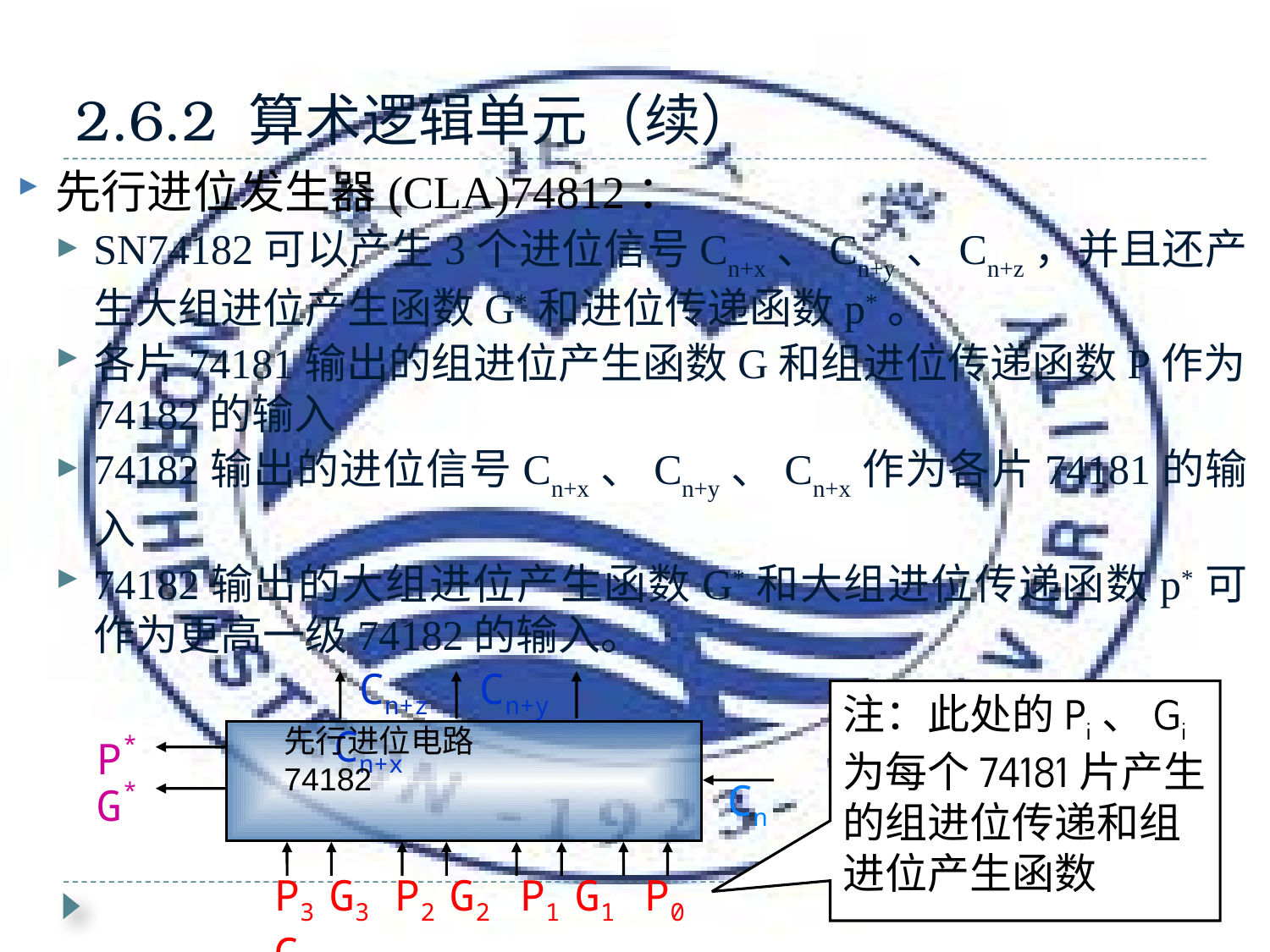

# 2.6.2 算术逻辑单元（续）
先行进位发生器(CLA)74812：
SN74182可以产生3个进位信号Cn+x、Cn+y、Cn+z，并且还产生大组进位产生函数G*和进位传递函数p*。
各片74181输出的组进位产生函数G和组进位传递函数P作为74182的输入
74182输出的进位信号Cn+x、Cn+y、Cn+x作为各片74181的输入
74182输出的大组进位产生函数G*和大组进位传递函数p*可作为更高一级74182的输入。
 Cn+z  Cn+y    Cn+x

先行进位电路
74182

P*

Cn
G*

P3 G3 P2 G2  P1 G1  P0 G0
注：此处的Pi、Gi为每个74181片产生的组进位传递和组进位产生函数